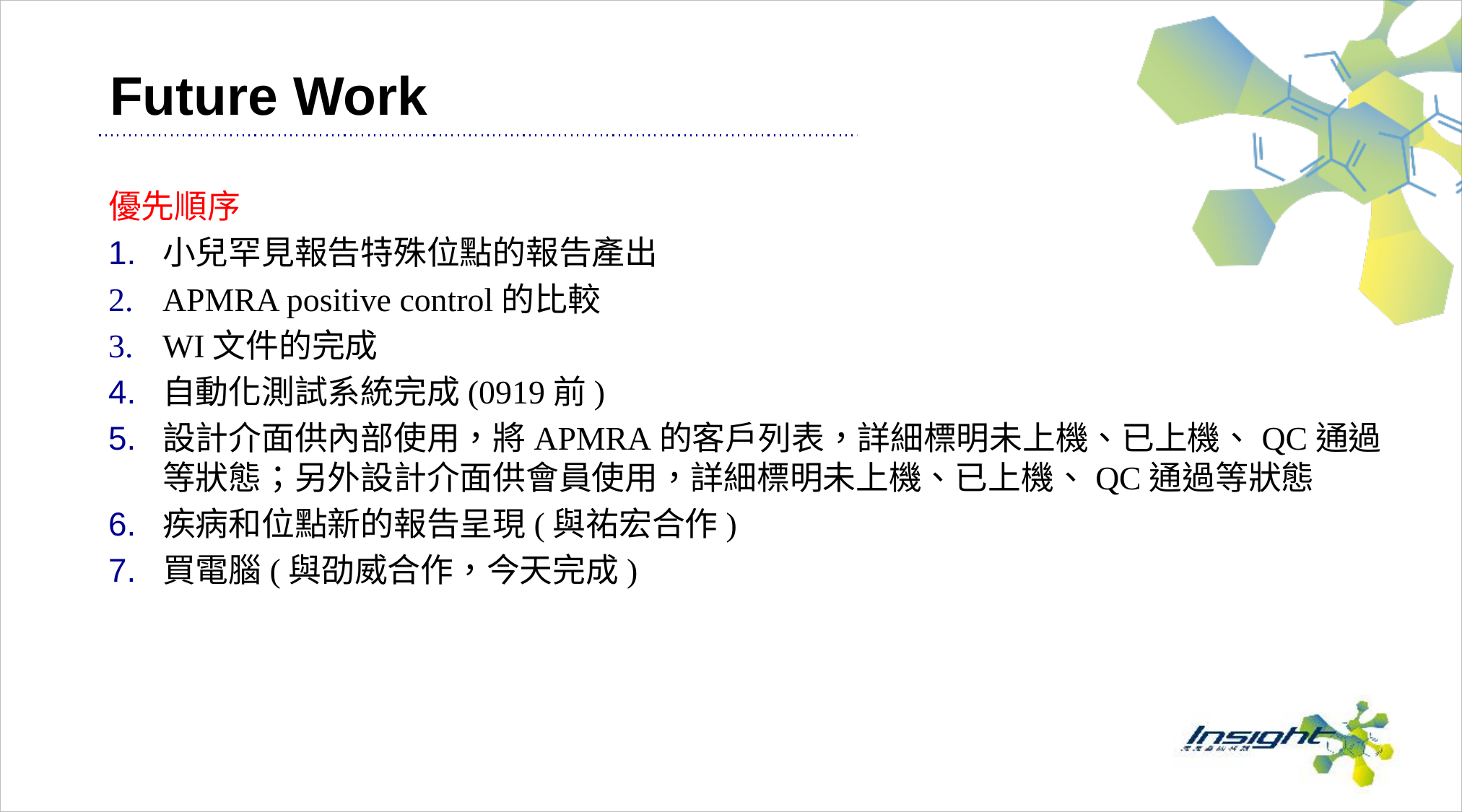

# Future Work

優先順序
小兒罕見報告特殊位點的報告產出
APMRA positive control的比較
WI文件的完成
自動化測試系統完成(0919前)
設計介面供內部使用，將APMRA的客戶列表，詳細標明未上機、已上機、QC通過等狀態；另外設計介面供會員使用，詳細標明未上機、已上機、QC通過等狀態
疾病和位點新的報告呈現(與祐宏合作)
買電腦(與劭威合作，今天完成)